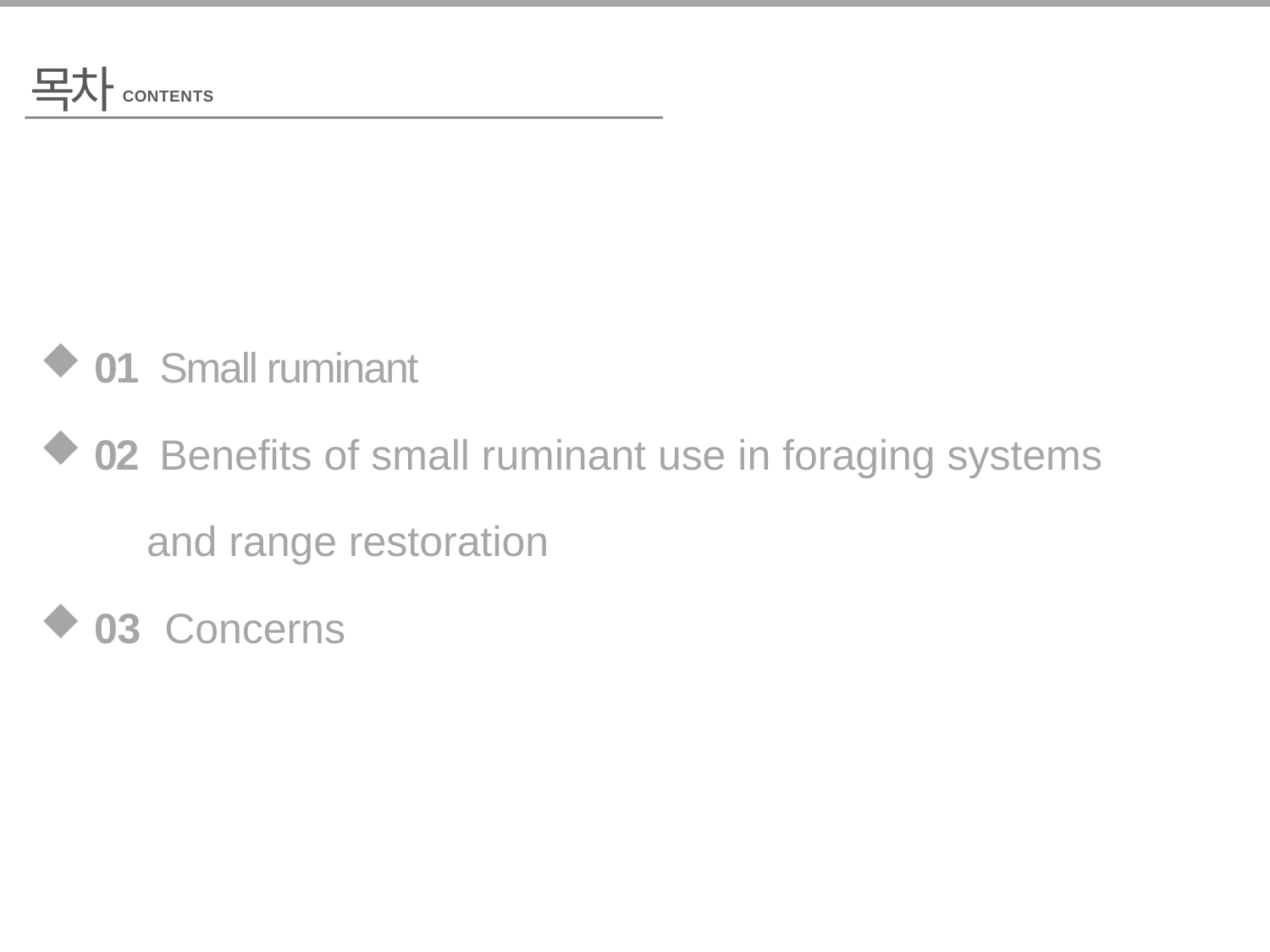

목차
CONTENTS

 01  Small ruminant
 02  Benefits of small ruminant use in foraging systems
         and range restoration
 03  Concerns